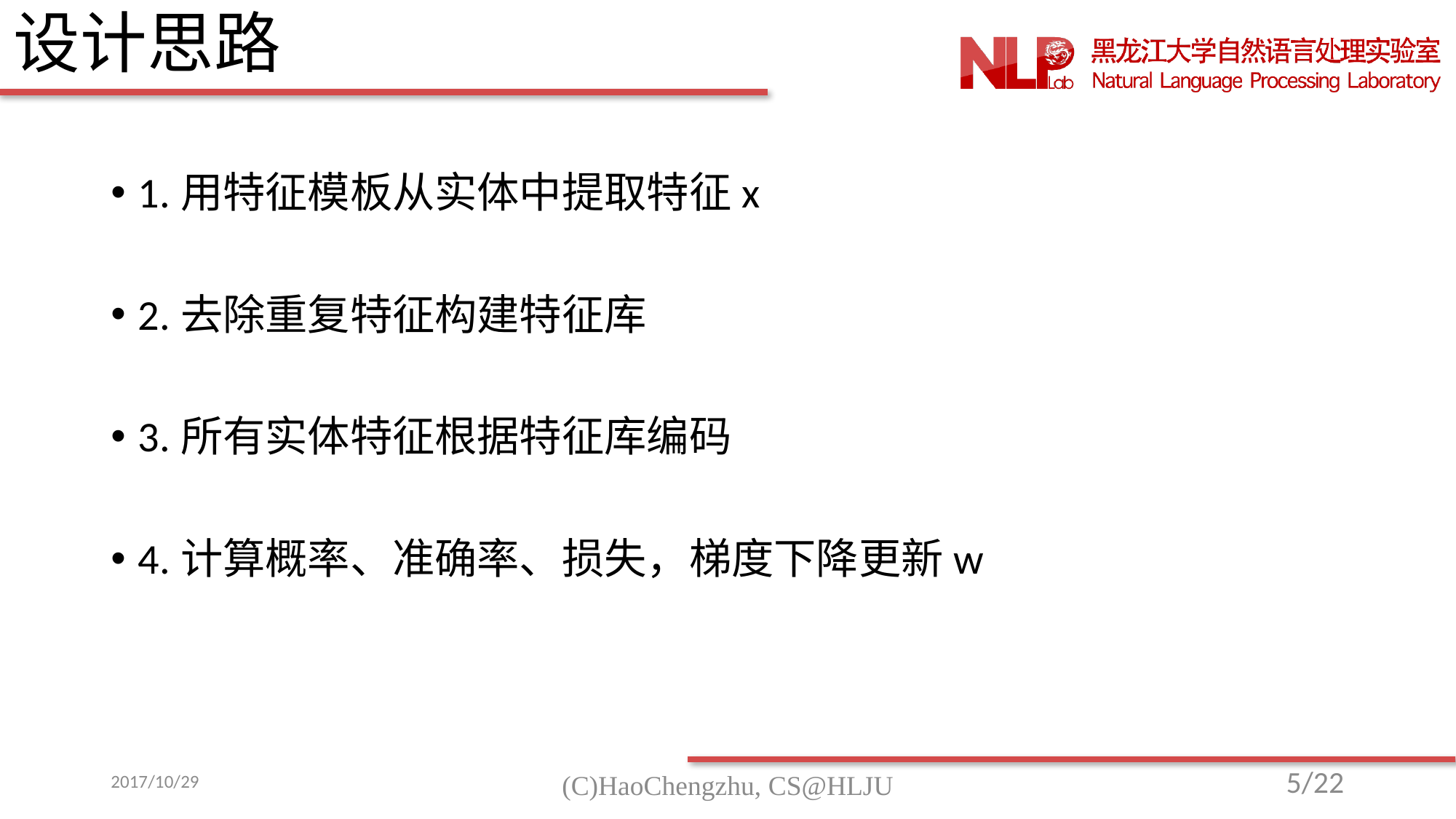

# 设计思路
1.用特征模板从实体中提取特征x

2.去除重复特征构建特征库

3.所有实体特征根据特征库编码

4.计算概率、准确率、损失，梯度下降更新w

2017/10/29
5/22
(C)HaoChengzhu, CS@HLJU